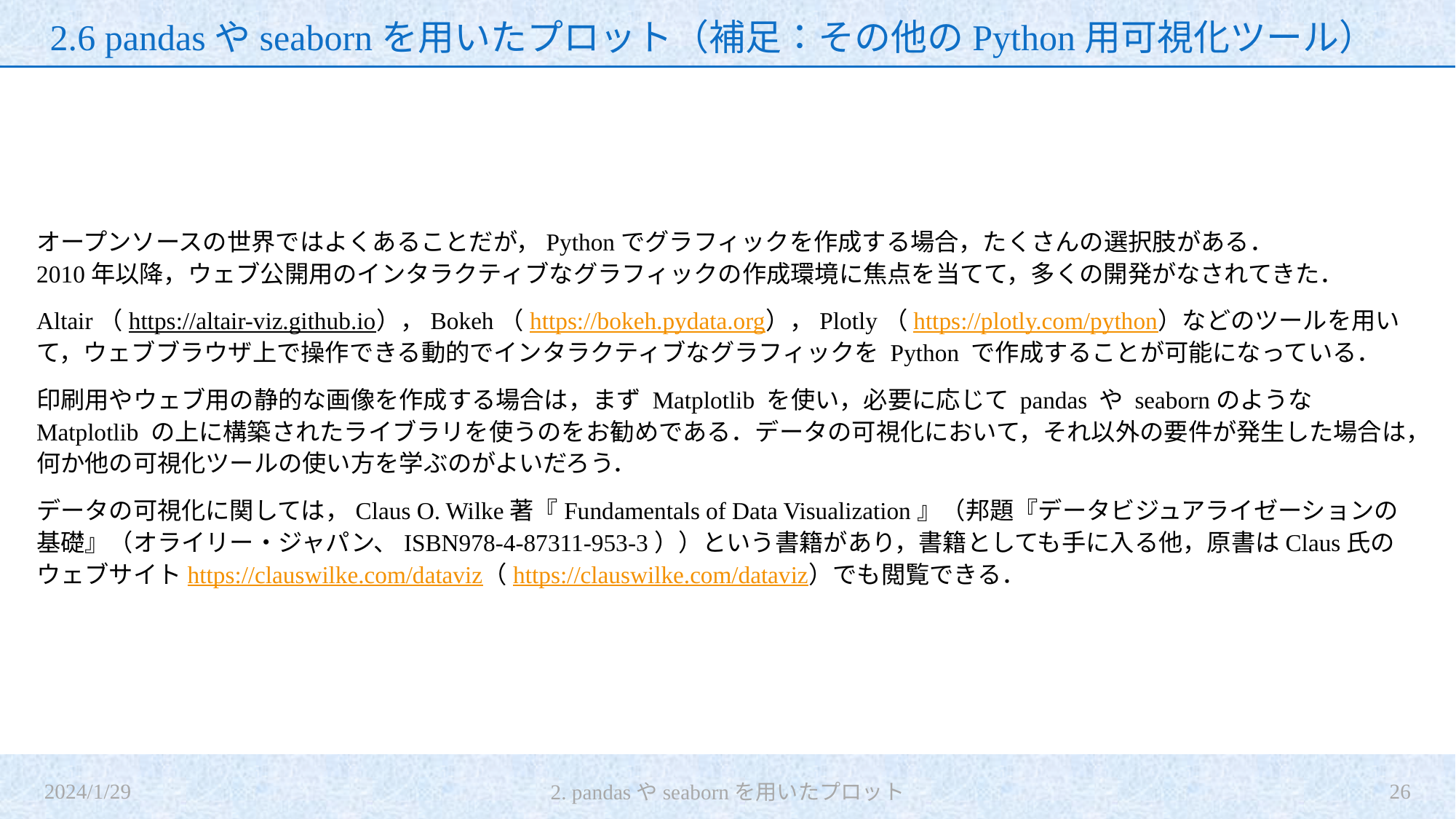

# 2.6 pandasやseabornを用いたプロット（補足：その他のPython用可視化ツール）
オープンソースの世界ではよくあることだが，Pythonでグラフィックを作成する場合，たくさんの選択肢がある．
2010年以降，ウェブ公開用のインタラクティブなグラフィックの作成環境に焦点を当てて，多くの開発がなされてきた．
Altair（https://altair-viz.github.io），Bokeh（https://bokeh.pydata.org），Plotly（https://plotly.com/python）などのツールを用いて，ウェブブラウザ上で操作できる動的でインタラクティブなグラフィックを Python で作成することが可能になっている．
印刷用やウェブ用の静的な画像を作成する場合は，まず Matplotlib を使い，必要に応じて pandas や seabornのような Matplotlib の上に構築されたライブラリを使うのをお勧めである．データの可視化において，それ以外の要件が発生した場合は，何か他の可視化ツールの使い方を学ぶのがよいだろう．
データの可視化に関しては，Claus O. Wilke著『Fundamentals of Data Visualization』（邦題『データビジュアライゼーションの基礎』（オライリー・ジャパン、ISBN978-4-87311-953-3））という書籍があり，書籍としても手に入る他，原書はClaus氏のウェブサイトhttps://clauswilke.com/dataviz（https://clauswilke.com/dataviz）でも閲覧できる．
2024/1/29
26
2. pandasやseabornを用いたプロット